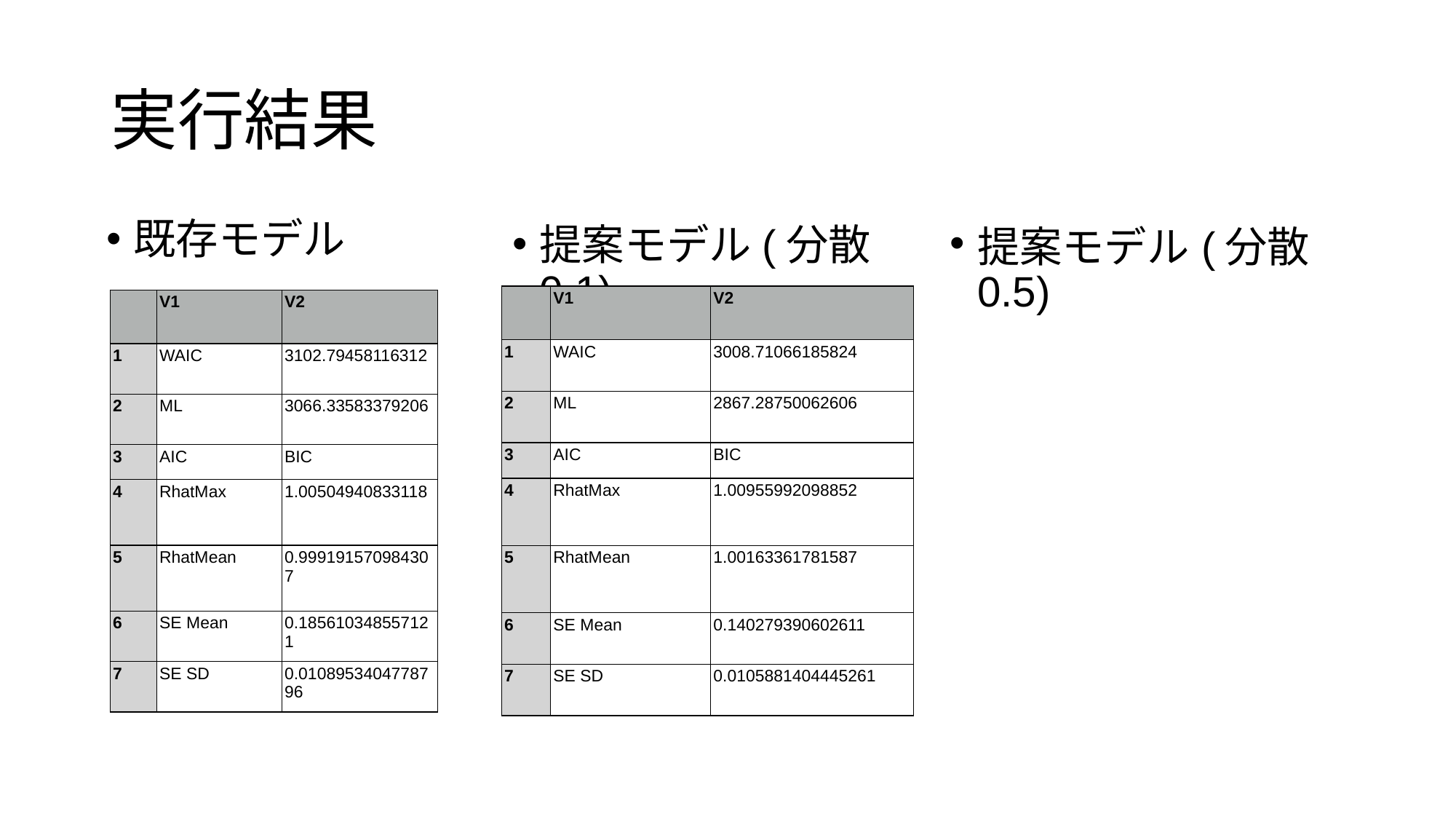

# 実行結果
既存モデル

提案モデル(分散0.5)

提案モデル(分散0.1)

|  | V1 | V2 |
| --- | --- | --- |
| 1 | WAIC | 3008.71066185824 |
| 2 | ML | 2867.28750062606 |
| 3 | AIC | BIC |
| 4 | RhatMax | 1.00955992098852 |
| 5 | RhatMean | 1.00163361781587 |
| 6 | SE Mean | 0.140279390602611 |
| 7 | SE SD | 0.0105881404445261 |
|  | V1 | V2 |
| --- | --- | --- |
| 1 | WAIC | 3102.79458116312 |
| 2 | ML | 3066.33583379206 |
| 3 | AIC | BIC |
| 4 | RhatMax | 1.00504940833118 |
| 5 | RhatMean | 0.999191570984307 |
| 6 | SE Mean | 0.185610348557121 |
| 7 | SE SD | 0.0108953404778796 |